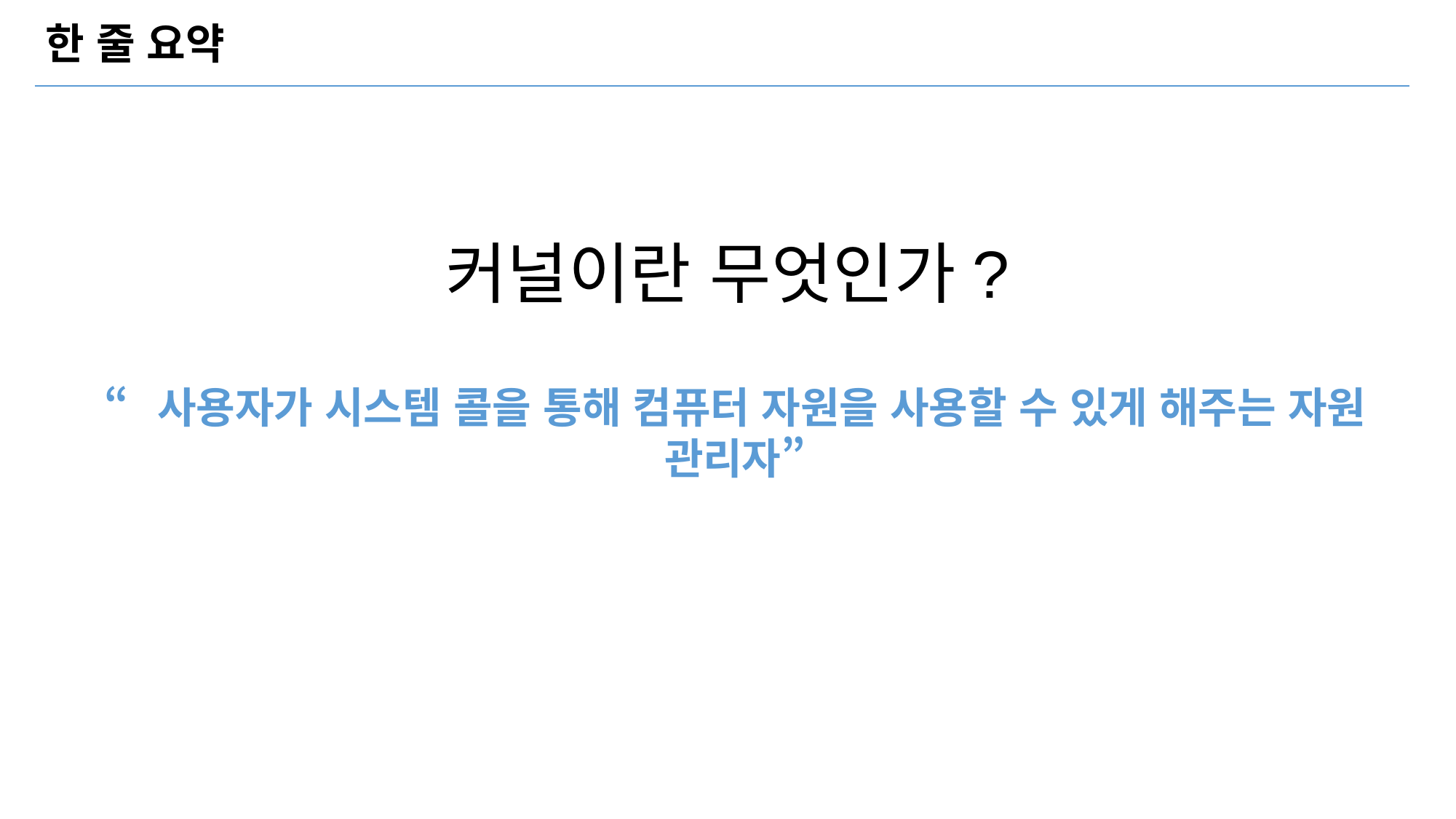

한 줄 요약
커널이란 무엇인가?
“사용자가 시스템 콜을 통해 컴퓨터 자원을 사용할 수 있게 해주는 자원 관리자”